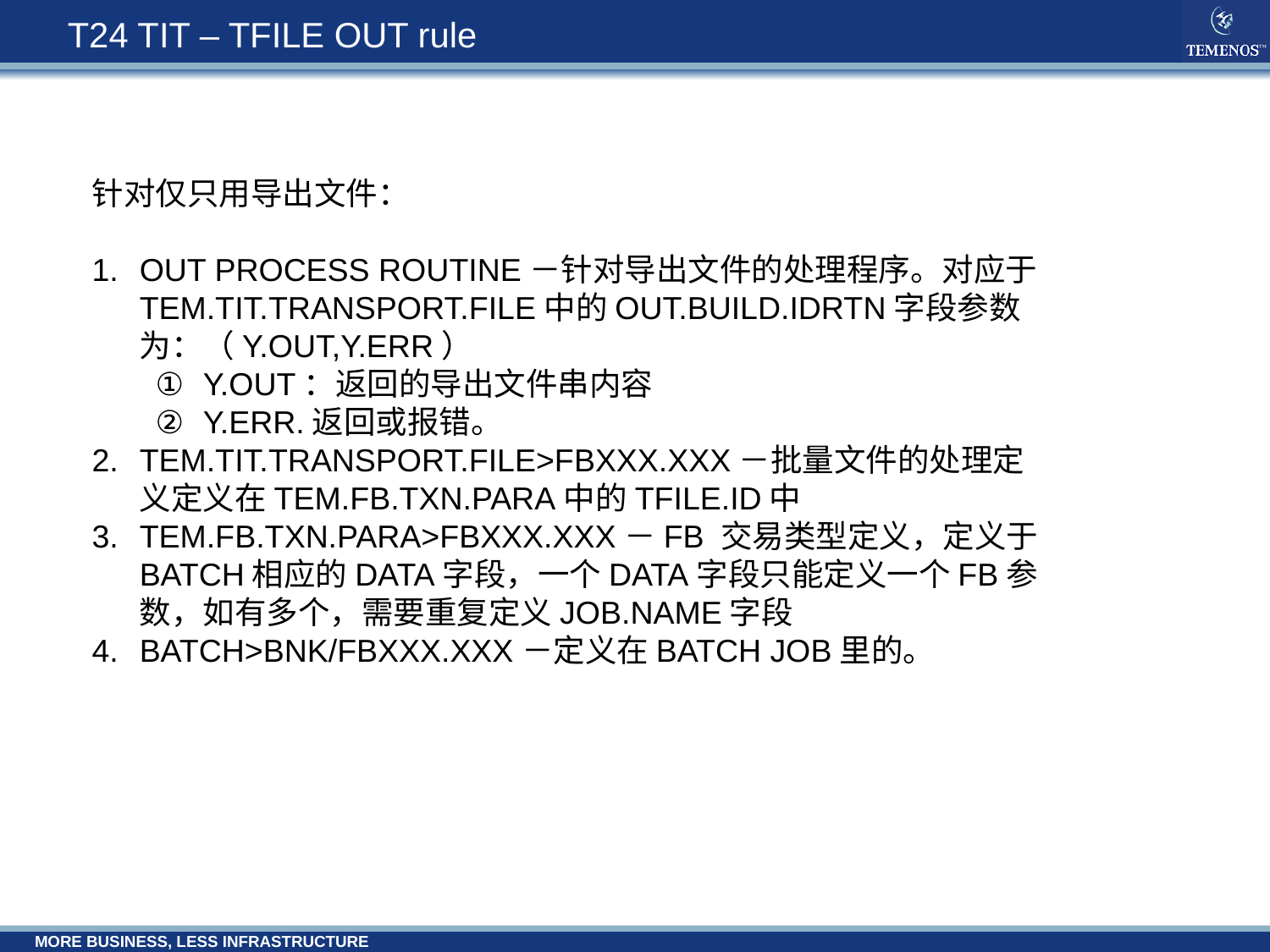

# T24 TIT – TFILE OUT rule
针对仅只用导出文件：

OUT PROCESS ROUTINE－针对导出文件的处理程序。对应于TEM.TIT.TRANSPORT.FILE中的OUT.BUILD.IDRTN字段参数为：（Y.OUT,Y.ERR）
Y.OUT：返回的导出文件串内容
Y.ERR.返回或报错。
TEM.TIT.TRANSPORT.FILE>FBXXX.XXX－批量文件的处理定义定义在TEM.FB.TXN.PARA中的TFILE.ID中
TEM.FB.TXN.PARA>FBXXX.XXX－FB 交易类型定义，定义于BATCH相应的DATA字段，一个DATA字段只能定义一个FB参数，如有多个，需要重复定义JOB.NAME字段
BATCH>BNK/FBXXX.XXX－定义在BATCH JOB里的。